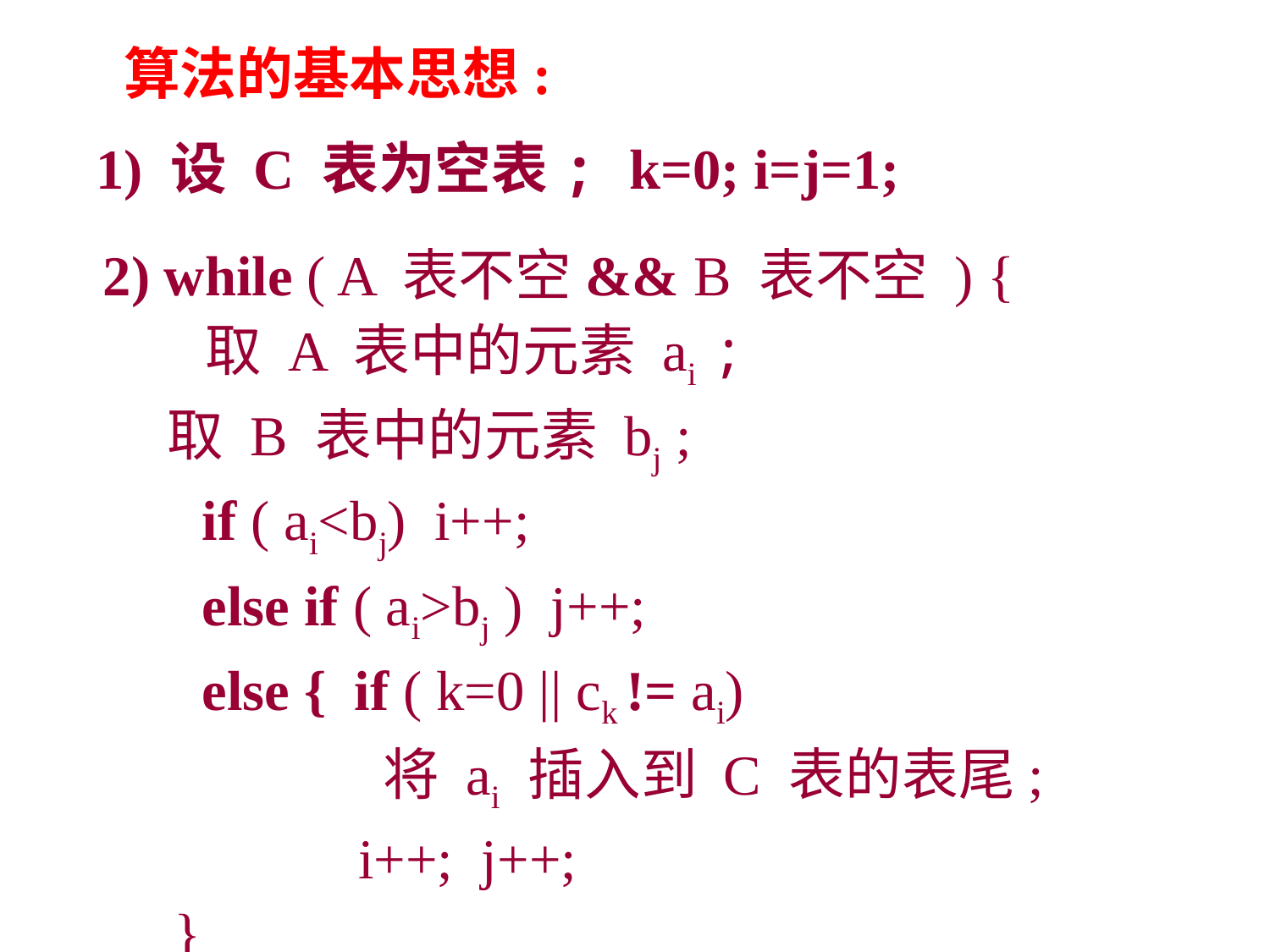

算法的基本思想:
1) 设 C 表为空表; k=0; i=j=1;
2) while ( A 表不空&& B 表不空 ) {
       取 A 表中的元素 ai ;
    取 B 表中的元素 bj ;
       if ( ai<bj)  i++;
       else if ( ai>bj )  j++;
       else {  if ( k=0 || ck != ai)
                     将 ai 插入到 C 表的表尾;
                  i++;  j++;
     }